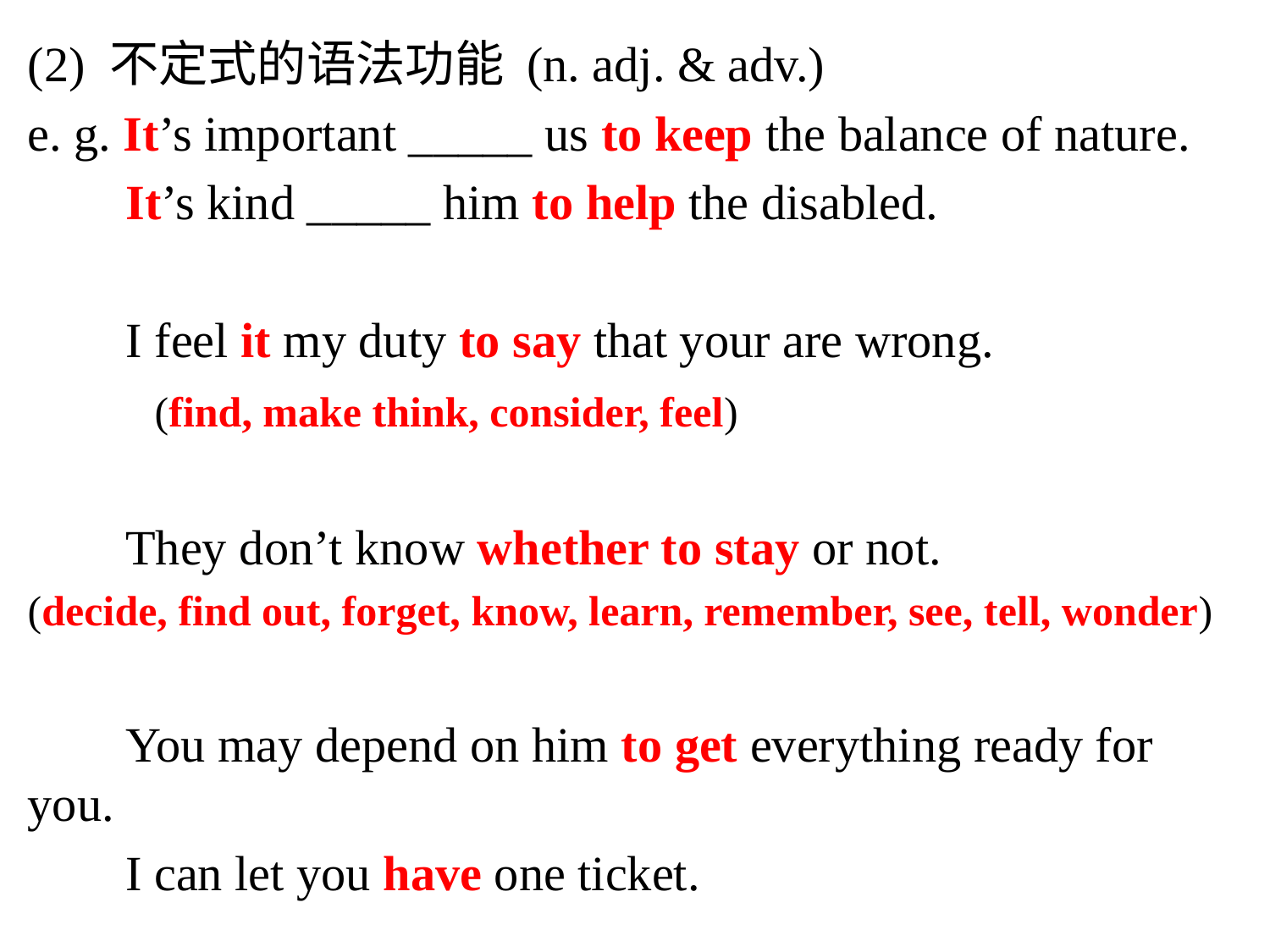

(2) 不定式的语法功能 (n. adj. & adv.)
e. g. It’s important _____ us to keep the balance of nature.
        It’s kind _____ him to help the disabled.

        I feel it my duty to say that your are wrong.
	(find, make think, consider, feel)

        They don’t know whether to stay or not.
(decide, find out, forget, know, learn, remember, see, tell, wonder)

        You may depend on him to get everything ready for you.
        I can let you have one ticket.